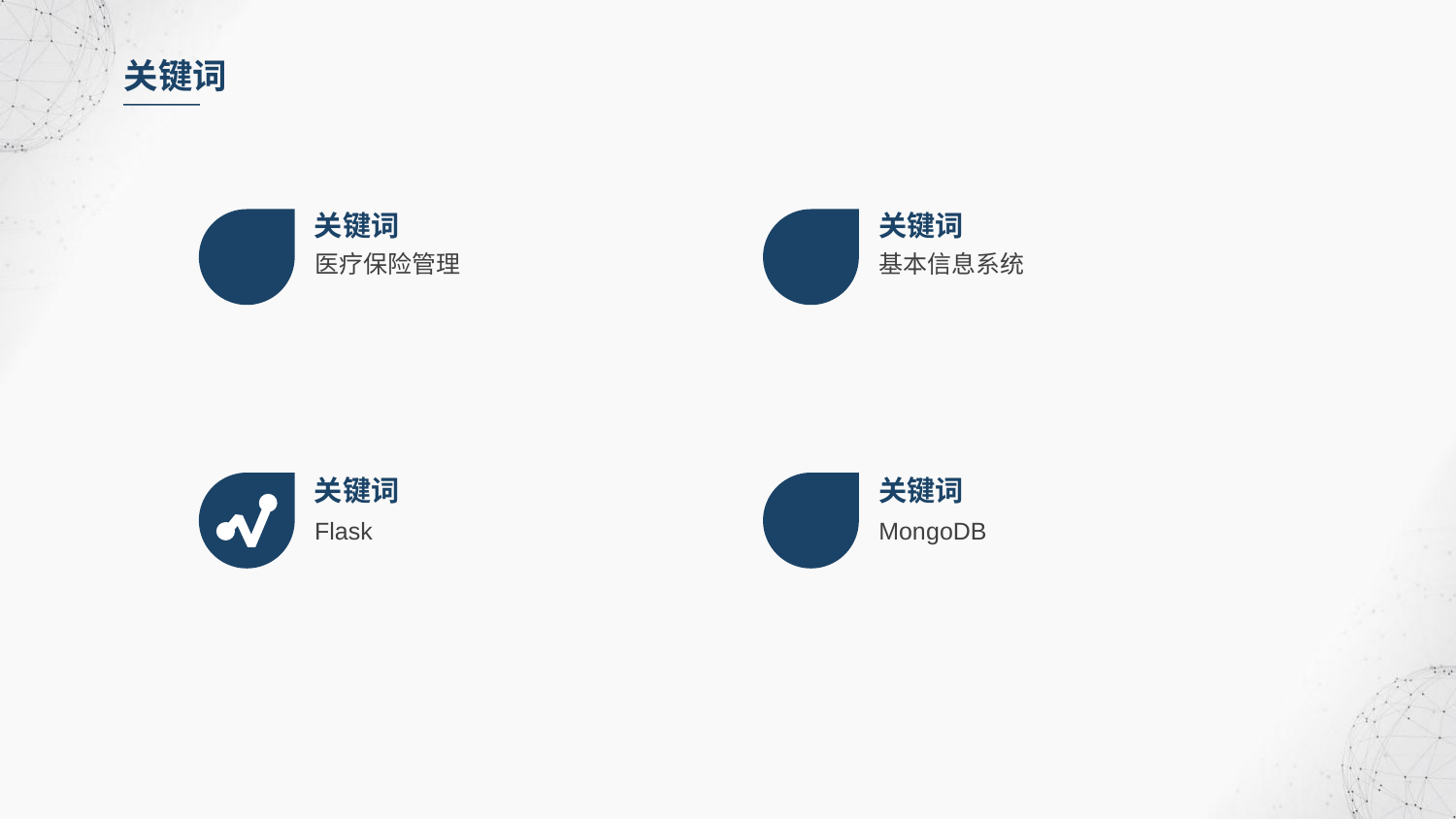

关键词

关键词
关键词

医疗保险管理
基本信息系统
关键词
关键词

Flask
MongoDB